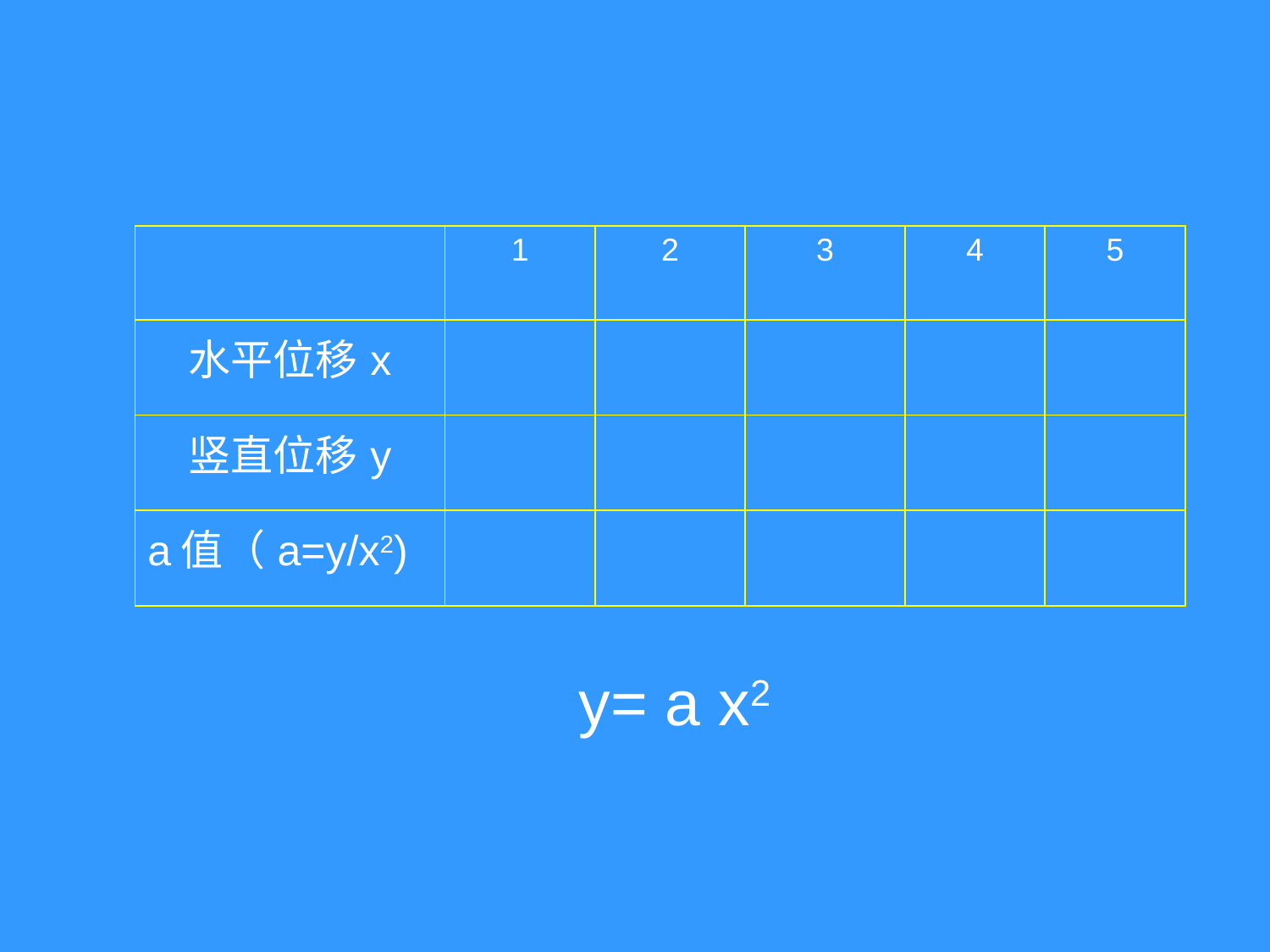

|  | 1 | 2 | 3 | 4 | 5 |
| --- | --- | --- | --- | --- | --- |
| 水平位移x |  |  |  |  |  |
| 竖直位移y |  |  |  |  |  |
| a值（a=y/x2) |  |  |  |  |  |
y= a x2